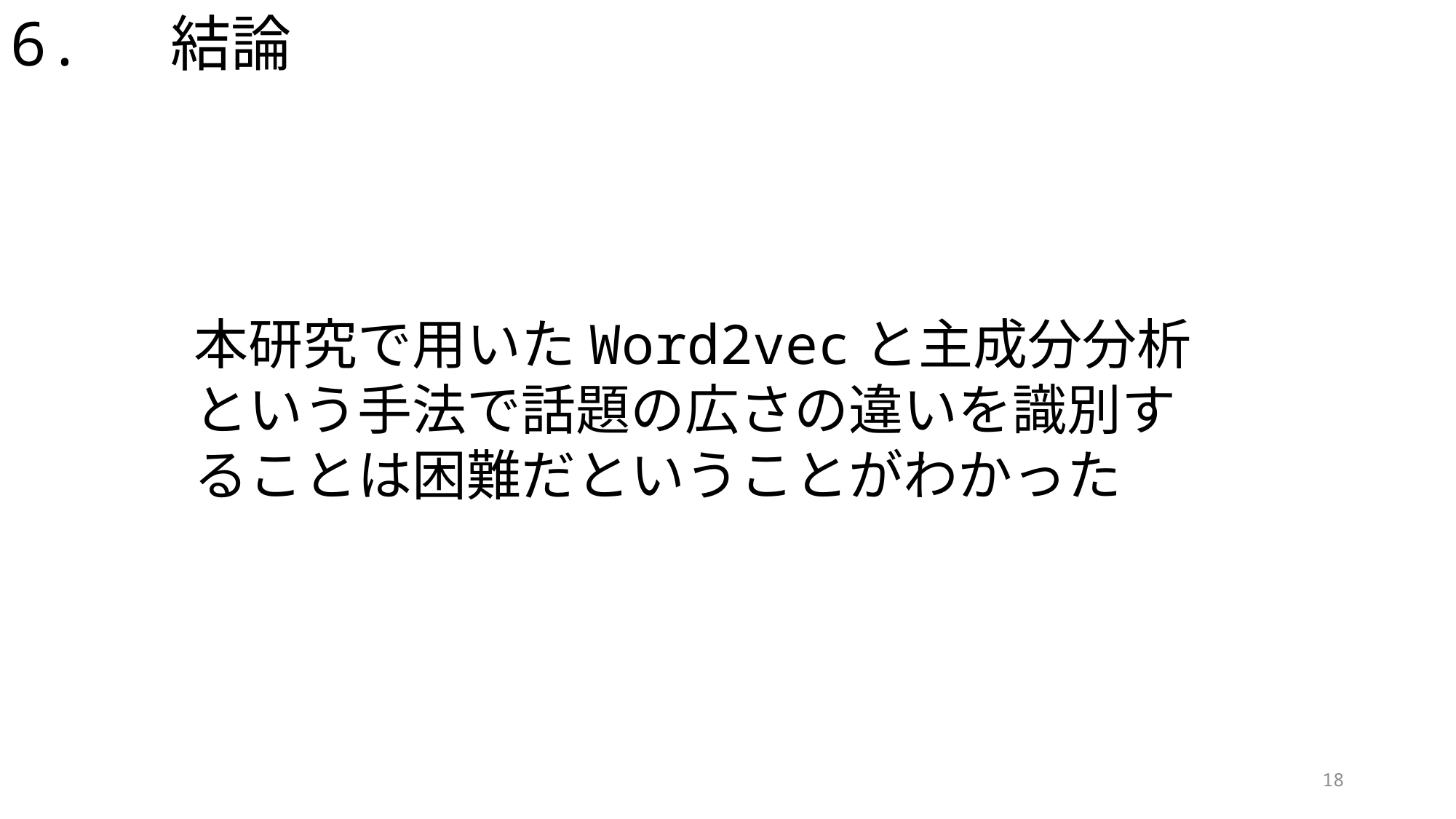

6.  結論
本研究で用いたWord2vecと主成分分析という手法で話題の広さの違いを識別することは困難だということがわかった
18